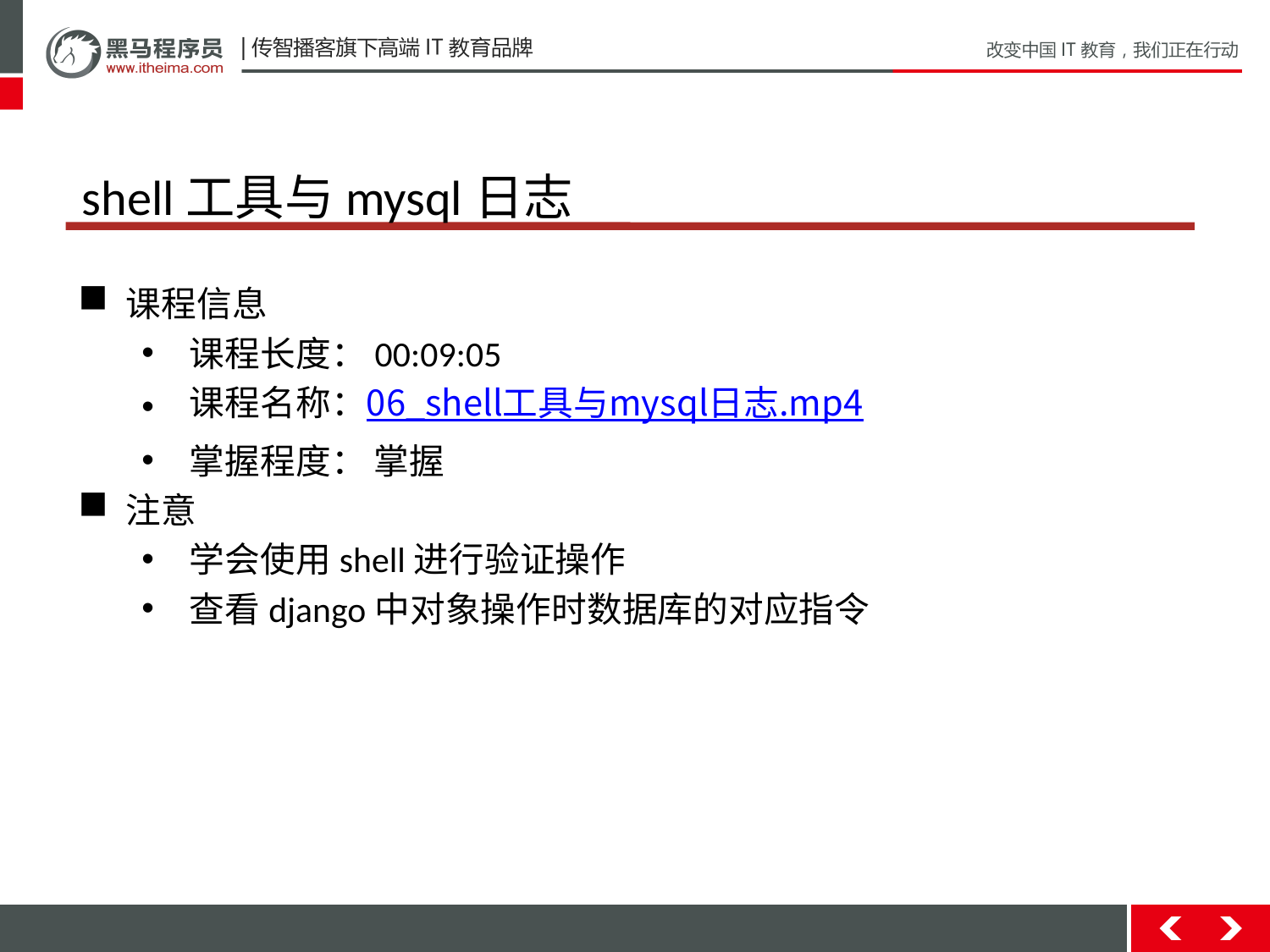

# shell工具与mysql日志

课程信息
课程长度：00:09:05
课程名称：06_shell工具与mysql日志.mp4
掌握程度： 掌握
注意
学会使用shell进行验证操作
查看django中对象操作时数据库的对应指令